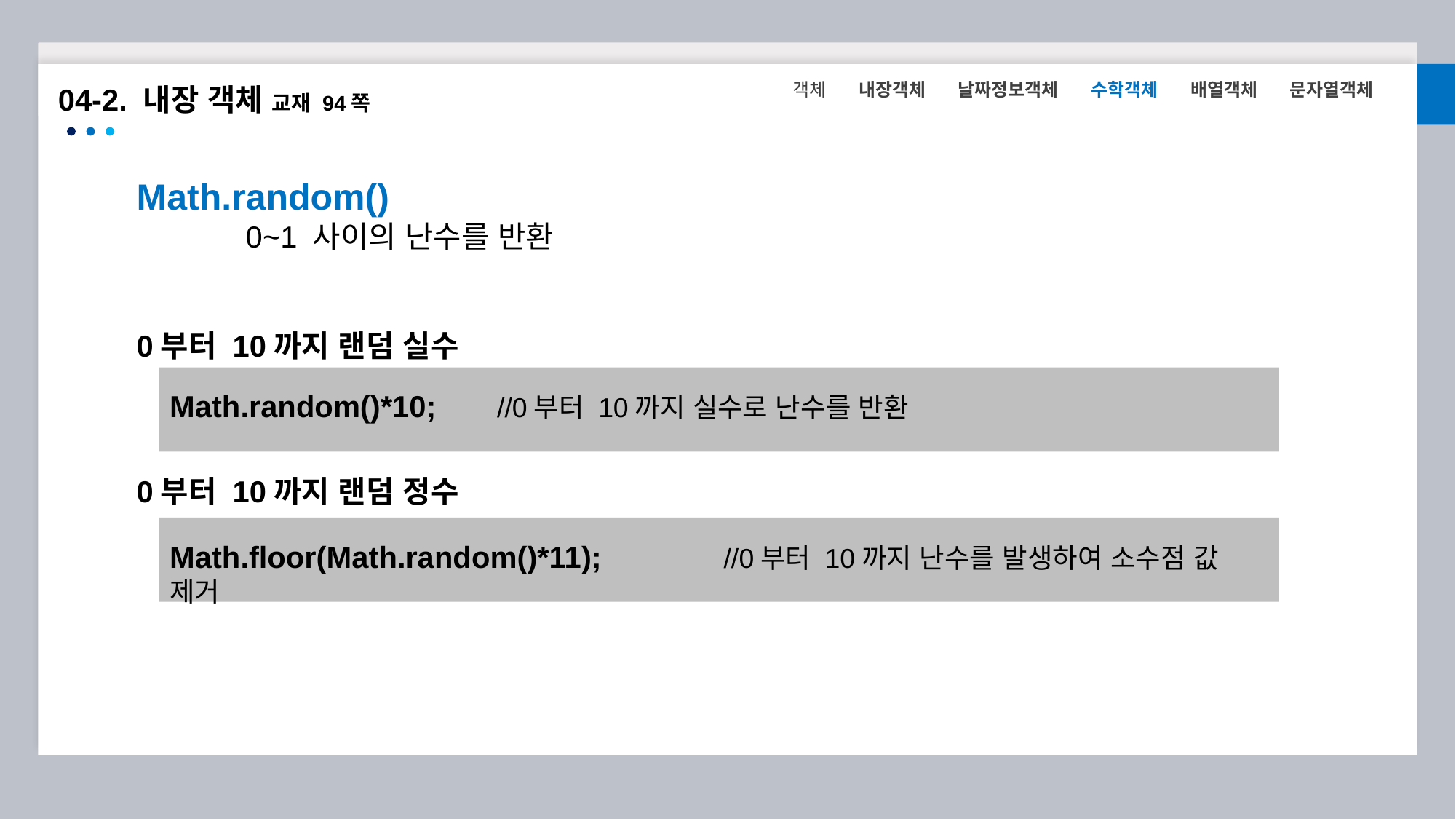

객체
내장객체
날짜정보객체
수학객체
배열객체
문자열객체
04-2. 내장 객체 교재 94쪽

Math.random()
	0~1 사이의 난수를 반환

0부터 10까지 랜덤 실수

0부터 10까지 랜덤 정수

Math.random()*10; 	//0부터 10까지 실수로 난수를 반환

Math.floor(Math.random()*11);		 //0부터 10까지 난수를 발생하여 소수점 값 제거